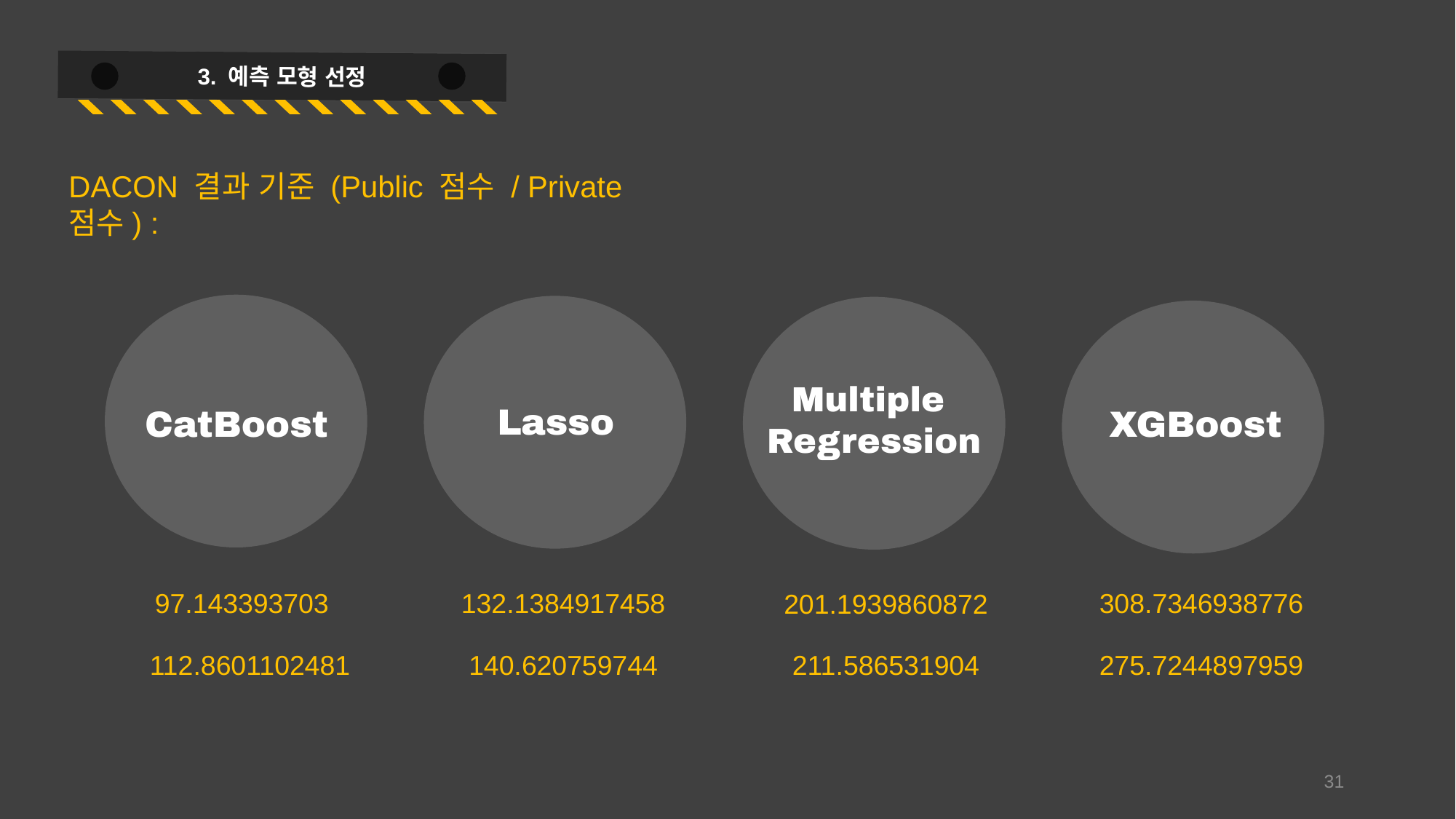

3. 예측 모형 선정

DACON 결과 기준 (Public 점수 / Private 점수) :

Multiple
Regression
Lasso
XGBoost
CatBoost
97.143393703
132.1384917458
308.7346938776
201.1939860872
112.8601102481
140.620759744
275.7244897959
211.586531904

31